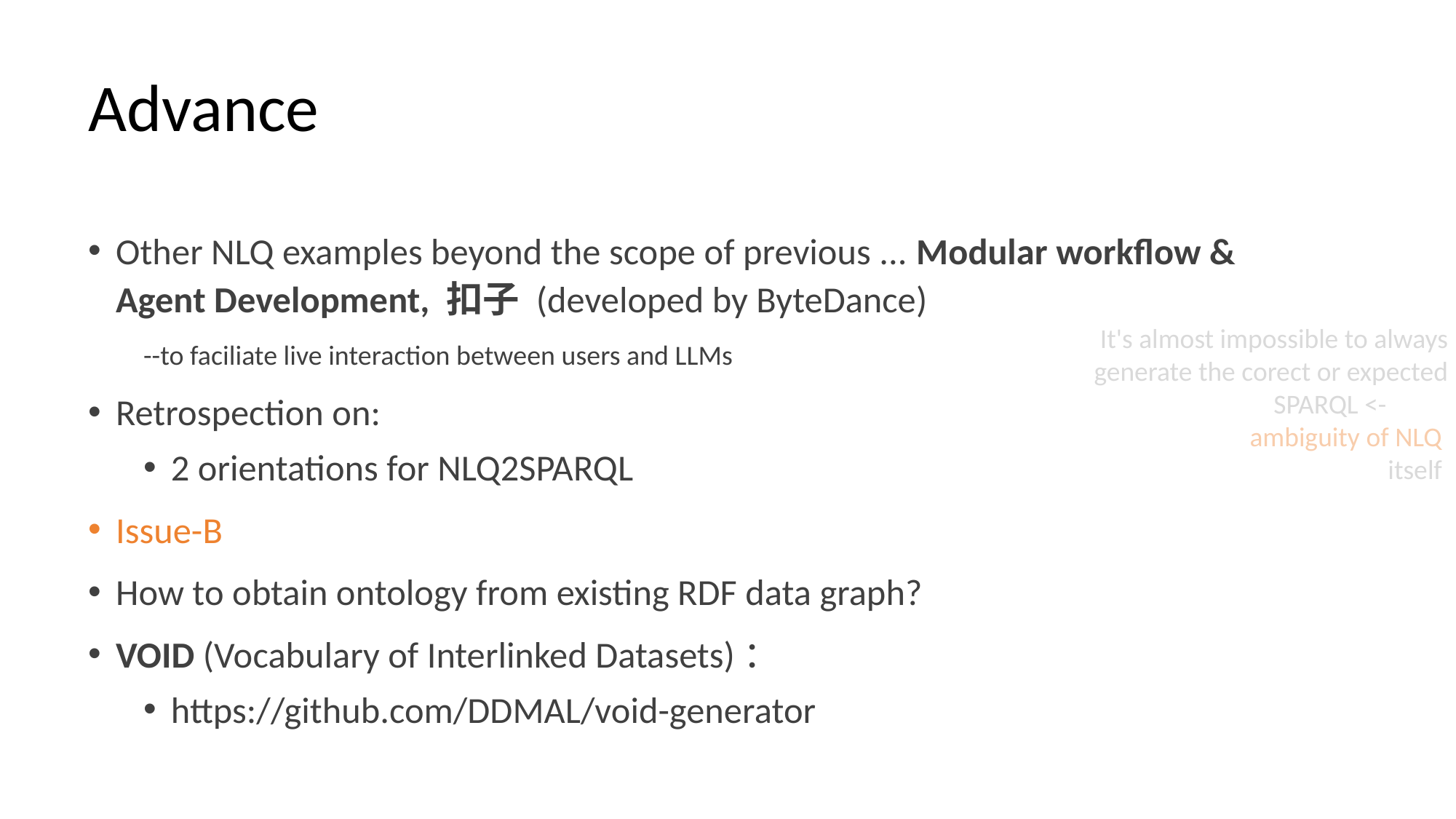

# Advance
Other NLQ examples beyond the scope of previous ... Modular workflow & Agent Development, 扣子 (developed by ByteDance)
--to faciliate live interaction between users and LLMs
Retrospection on:
2 orientations for NLQ2SPARQL
Issue-B
How to obtain ontology from existing RDF data graph?
VOID (Vocabulary of Interlinked Datasets)：
https://github.com/DDMAL/void-generator

It's almost impossible to always generate the corect or expected SPARQL <-
ambiguity of NLQ
itself